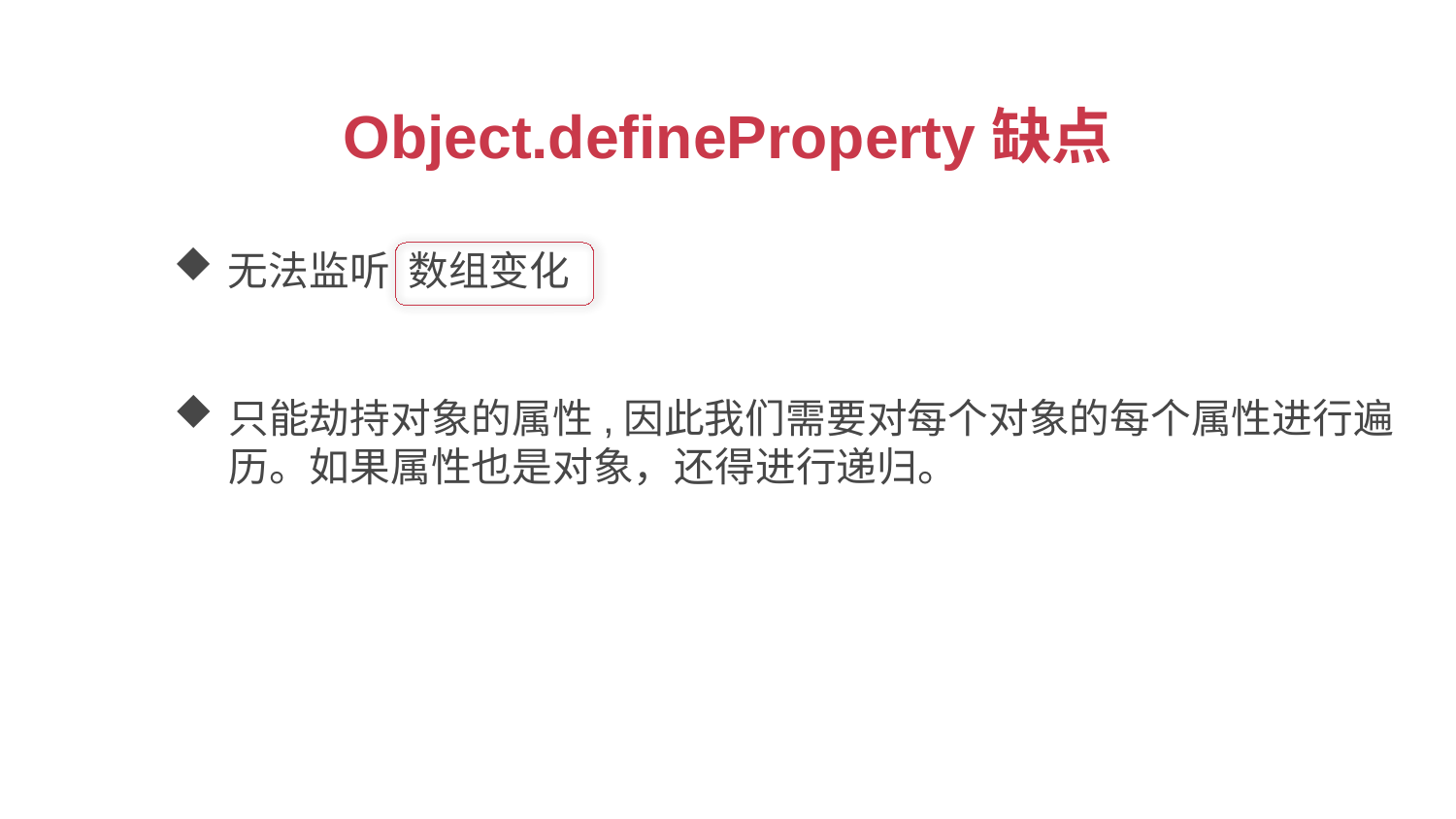

Object.defineProperty缺点
无法监听  数组变化

只能劫持对象的属性,因此我们需要对每个对象的每个属性进行遍历。如果属性也是对象，还得进行递归。